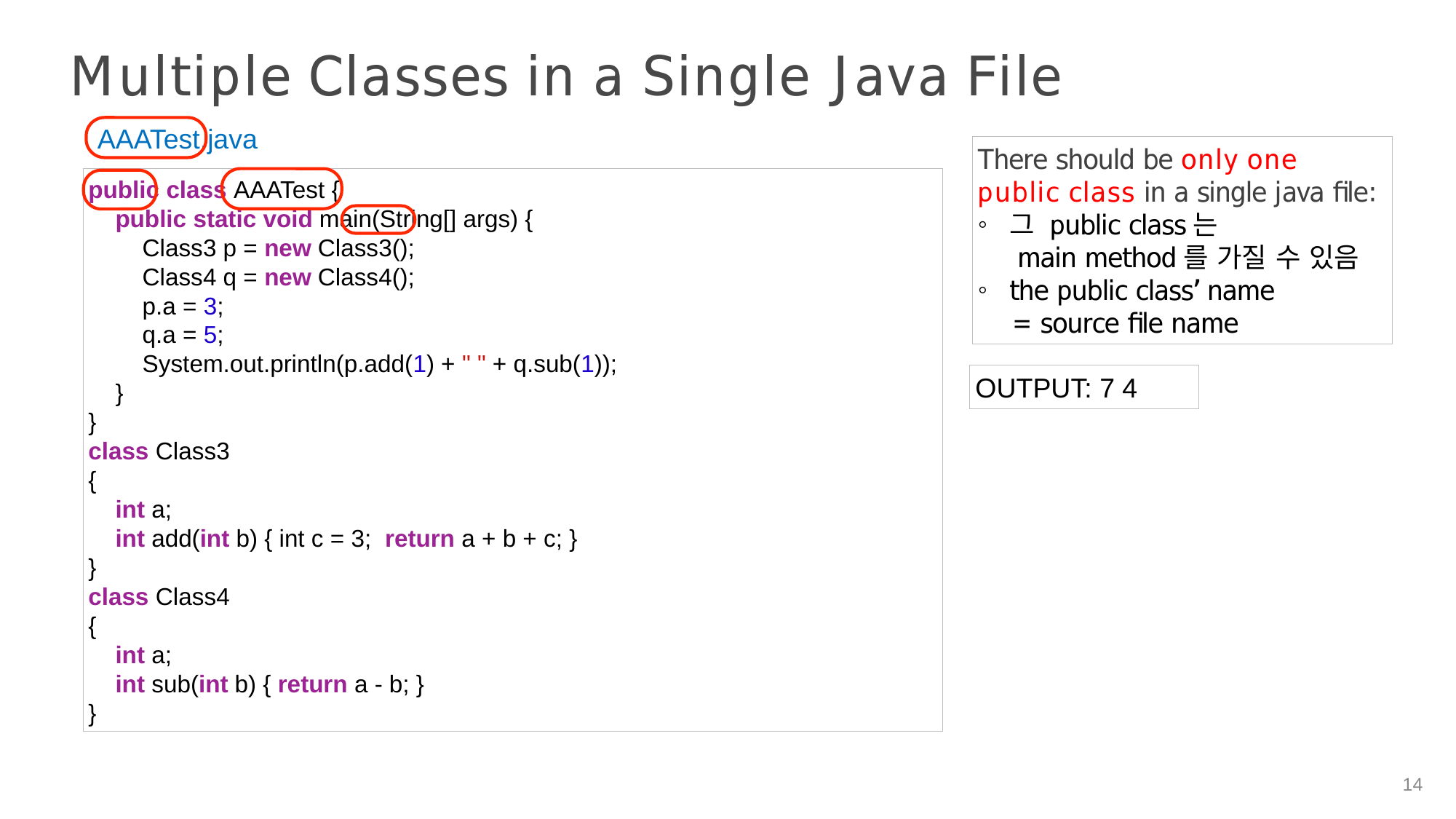

# Multiple Classes in a Single Java File
AAATest.java

There should be only one
public class in a single java file:
그 public class는
     main method를 가질 수 있음
the public class’ name
    = source file name
public class AAATest {
    public static void main(String[] args) {
        Class3 p = new Class3();
        Class4 q = new Class4();
        p.a = 3;
        q.a = 5;
        System.out.println(p.add(1) + " " + q.sub(1));
    }
}
class Class3
{
    int a;
    int add(int b) { int c = 3;  return a + b + c; }
}
class Class4
{
    int a;
    int sub(int b) { return a - b; }
}

OUTPUT: 7 4
14